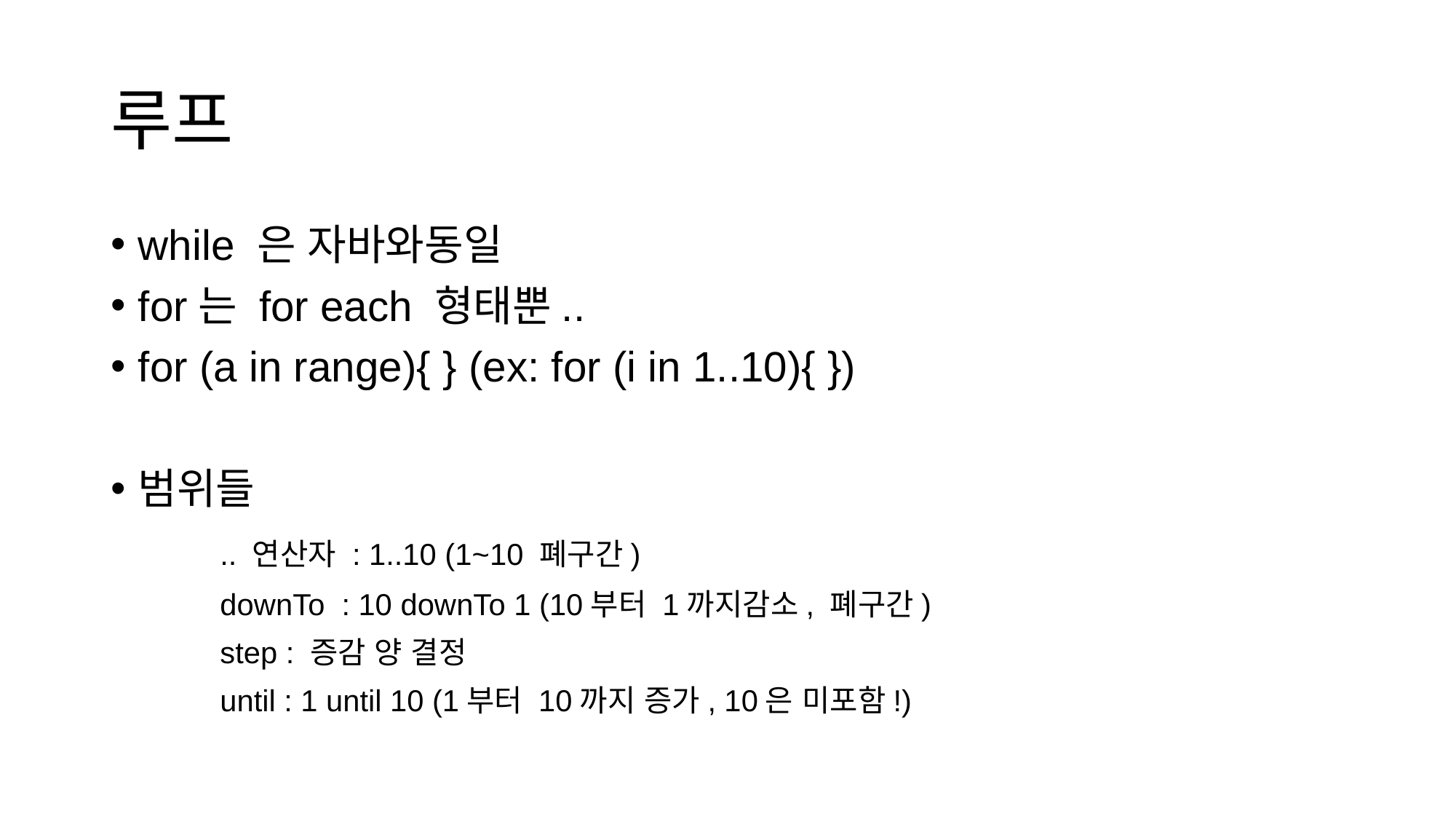

# 루프
while 은 자바와동일
for는 for each 형태뿐..
for (a in range){ } (ex: for (i in 1..10){ })

범위들
	.. 연산자 : 1..10 (1~10 폐구간)
	downTo  : 10 downTo 1 (10부터 1까지감소, 폐구간)
	step : 증감 양 결정
	until : 1 until 10 (1부터 10까지 증가, 10은 미포함!)